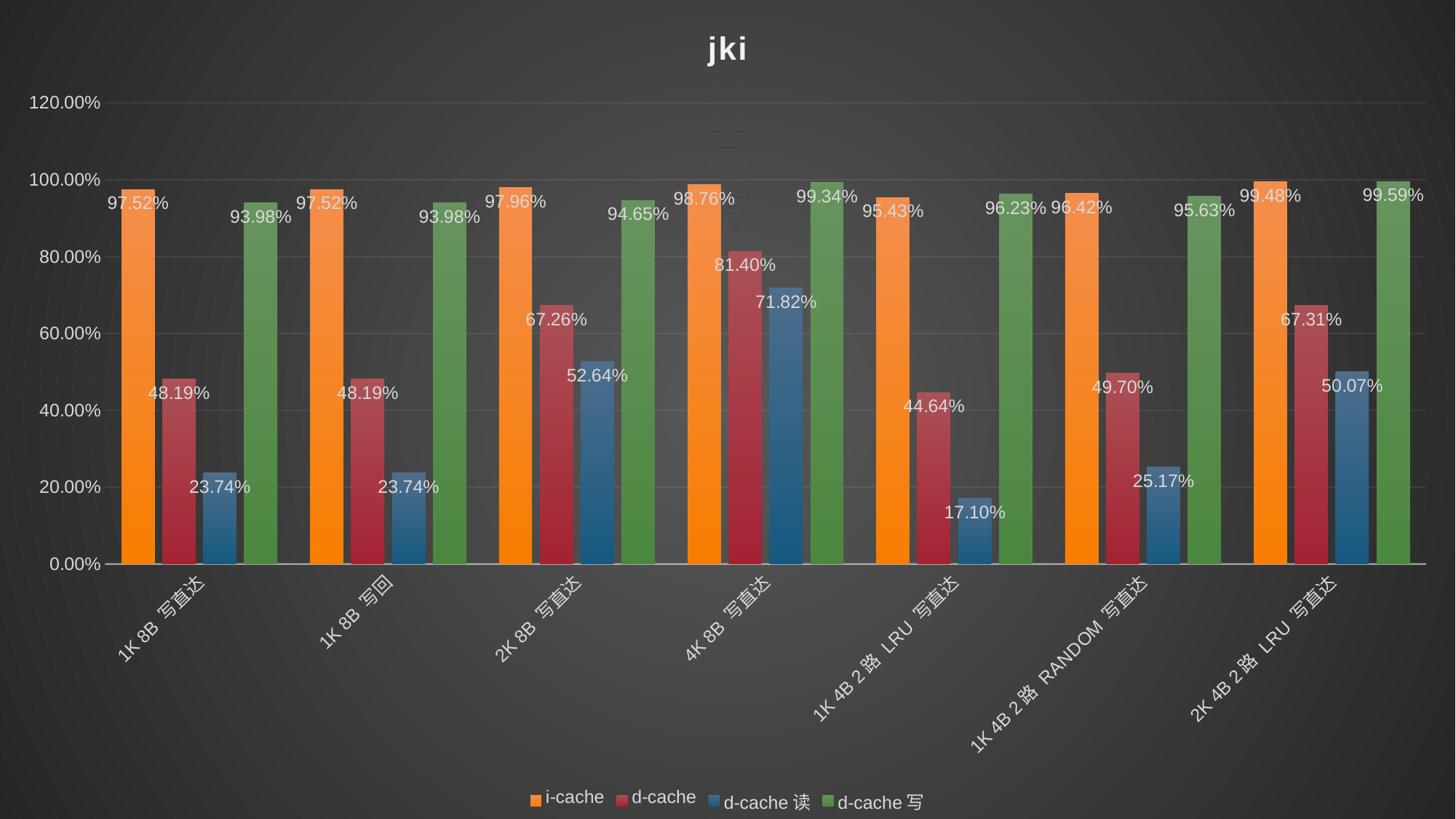

### Chart: jki

| Category | i-cache | d-cache | d-cache读 | d-cache写 |
|---|---|---|---|---|
| 1K 8B 写直达 | 0.9752 | 0.4819 | 0.2374 | 0.9398 |
| 1K 8B 写回 | 0.9752 | 0.4819 | 0.2374 | 0.9398 |
| 2K 8B 写直达 | 0.9796 | 0.6726 | 0.5264 | 0.9465 |
| 4K 8B 写直达 | 0.9876 | 0.814 | 0.7182 | 0.9934 |
| 1K 4B 2路 LRU 写直达 | 0.954334 | 0.446441 | 0.170954 | 0.962251 |
| 1K 4B 2路 RANDOM 写直达 | 0.964211 | 0.497016 | 0.251697 | 0.956341 |
| 2K 4B 2路 LRU 写直达 | 0.994839 | 0.673094 | 0.500704 | 0.995871 |